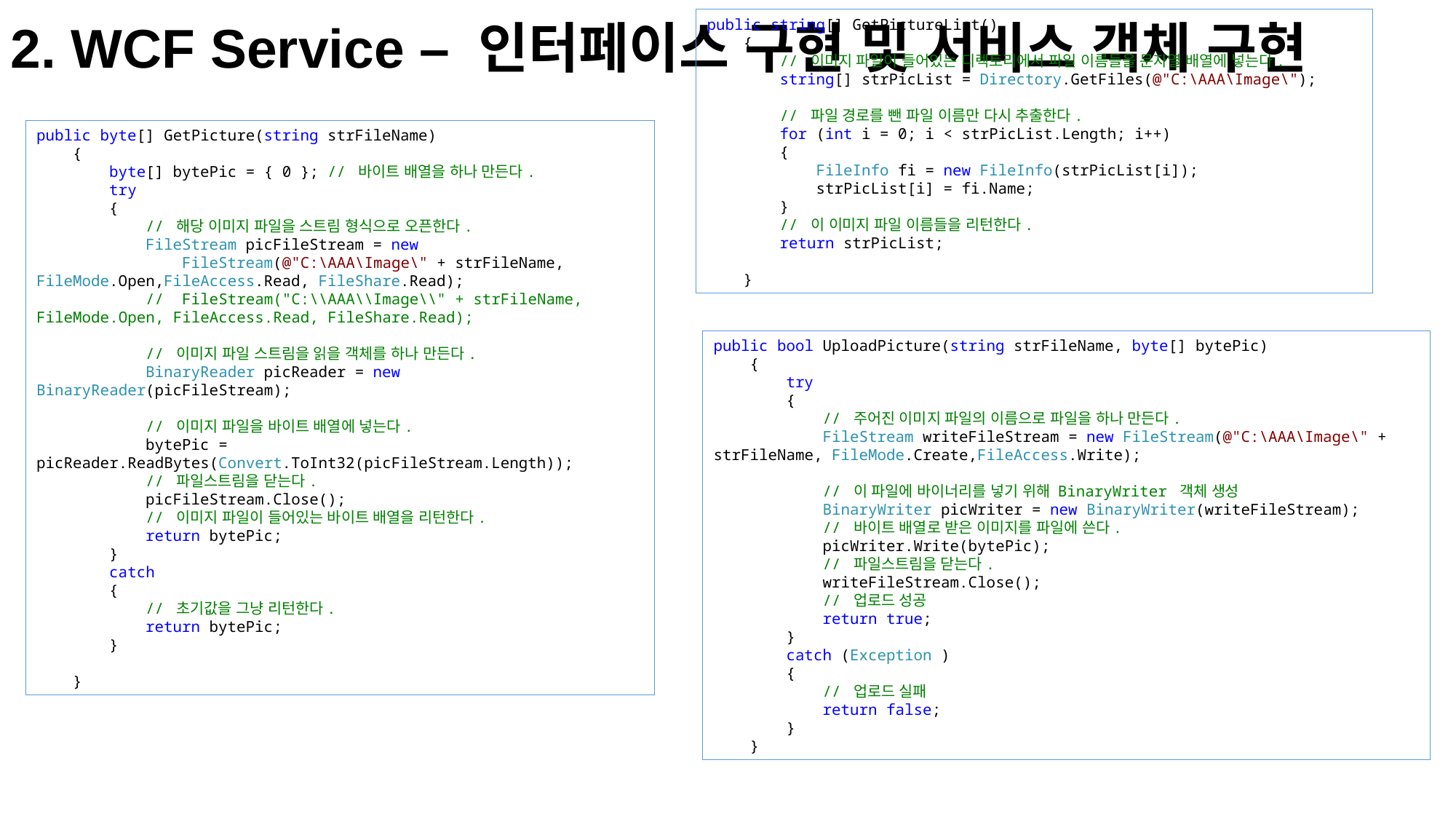

2. WCF Service – 인터페이스 구현 및 서비스 객체 구현
public string[] GetPictureList()
    {
        // 이미지 파일이 들어있는 디렉토리에서 파일 이름들을 문자열 배열에 넣는다.
        string[] strPicList = Directory.GetFiles(@"C:\AAA\Image\");

        // 파일 경로를 뺀 파일 이름만 다시 추출한다.
        for (int i = 0; i < strPicList.Length; i++)
        {
            FileInfo fi = new FileInfo(strPicList[i]);
            strPicList[i] = fi.Name;
        }
        // 이 이미지 파일 이름들을 리턴한다.
        return strPicList;

    }

public byte[] GetPicture(string strFileName)
    {
        byte[] bytePic = { 0 }; // 바이트 배열을 하나 만든다.
        try
        {
            // 해당 이미지 파일을 스트림 형식으로 오픈한다.
            FileStream picFileStream = new
                FileStream(@"C:\AAA\Image\" + strFileName, FileMode.Open,FileAccess.Read, FileShare.Read);
            //  FileStream("C:\\AAA\\Image\\" + strFileName, FileMode.Open, FileAccess.Read, FileShare.Read);

            // 이미지 파일 스트림을 읽을 객체를 하나 만든다.
            BinaryReader picReader = new BinaryReader(picFileStream);

            // 이미지 파일을 바이트 배열에 넣는다.
            bytePic = picReader.ReadBytes(Convert.ToInt32(picFileStream.Length));
            // 파일스트림을 닫는다.
            picFileStream.Close();
            // 이미지 파일이 들어있는 바이트 배열을 리턴한다.
            return bytePic;
        }
        catch
        {
            // 초기값을 그냥 리턴한다.
            return bytePic;
        }

    }
public bool UploadPicture(string strFileName, byte[] bytePic)
    {
        try
        {
            // 주어진 이미지 파일의 이름으로 파일을 하나 만든다.
            FileStream writeFileStream = new FileStream(@"C:\AAA\Image\" + strFileName, FileMode.Create,FileAccess.Write);

            // 이 파일에 바이너리를 넣기 위해 BinaryWriter 객체 생성
            BinaryWriter picWriter = new BinaryWriter(writeFileStream);
            // 바이트 배열로 받은 이미지를 파일에 쓴다.
            picWriter.Write(bytePic);
            // 파일스트림을 닫는다.
            writeFileStream.Close();
            // 업로드 성공
            return true;
        }
        catch (Exception )
        {
            // 업로드 실패
            return false;
        }
    }